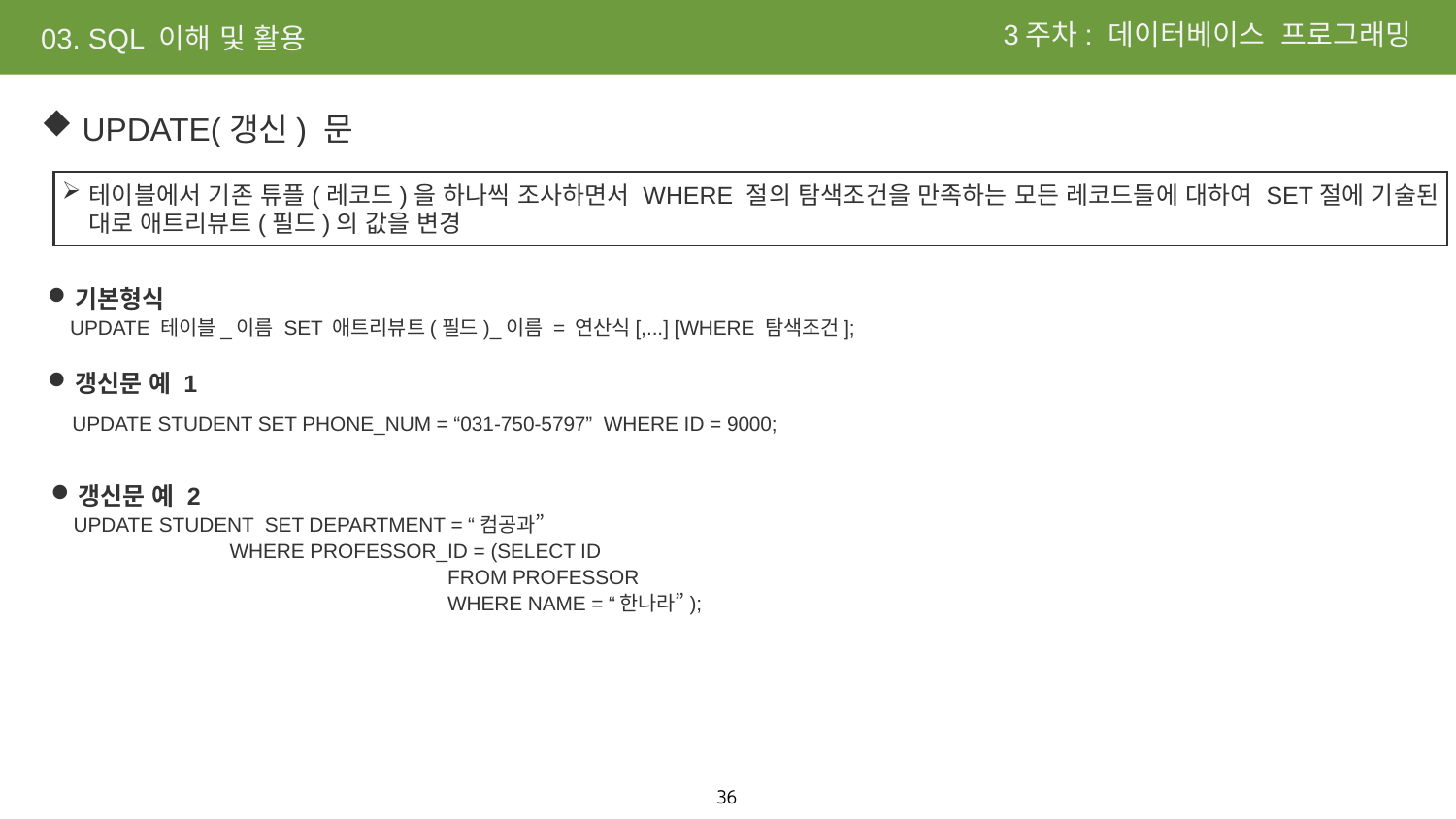

3주차: 데이터베이스  프로그래밍
03. SQL 이해 및 활용
 UPDATE(갱신) 문
테이블에서 기존 튜플(레코드)을 하나씩 조사하면서 WHERE 절의 탐색조건을 만족하는 모든 레코드들에 대하여 SET절에 기술된 대로 애트리뷰트(필드)의 값을 변경
기본형식
    UPDATE 테이블_이름 SET 애트리뷰트(필드)_이름 = 연산식[,...] [WHERE 탐색조건];
갱신문 예 1
UPDATE STUDENT SET PHONE_NUM = “031-750-5797”  WHERE ID = 9000;
갱신문 예 2
    UPDATE STUDENT  SET DEPARTMENT = “컴공과”
                                WHERE PROFESSOR_ID = (SELECT ID
                                                                       FROM PROFESSOR
                                                                       WHERE NAME = “한나라”);
36